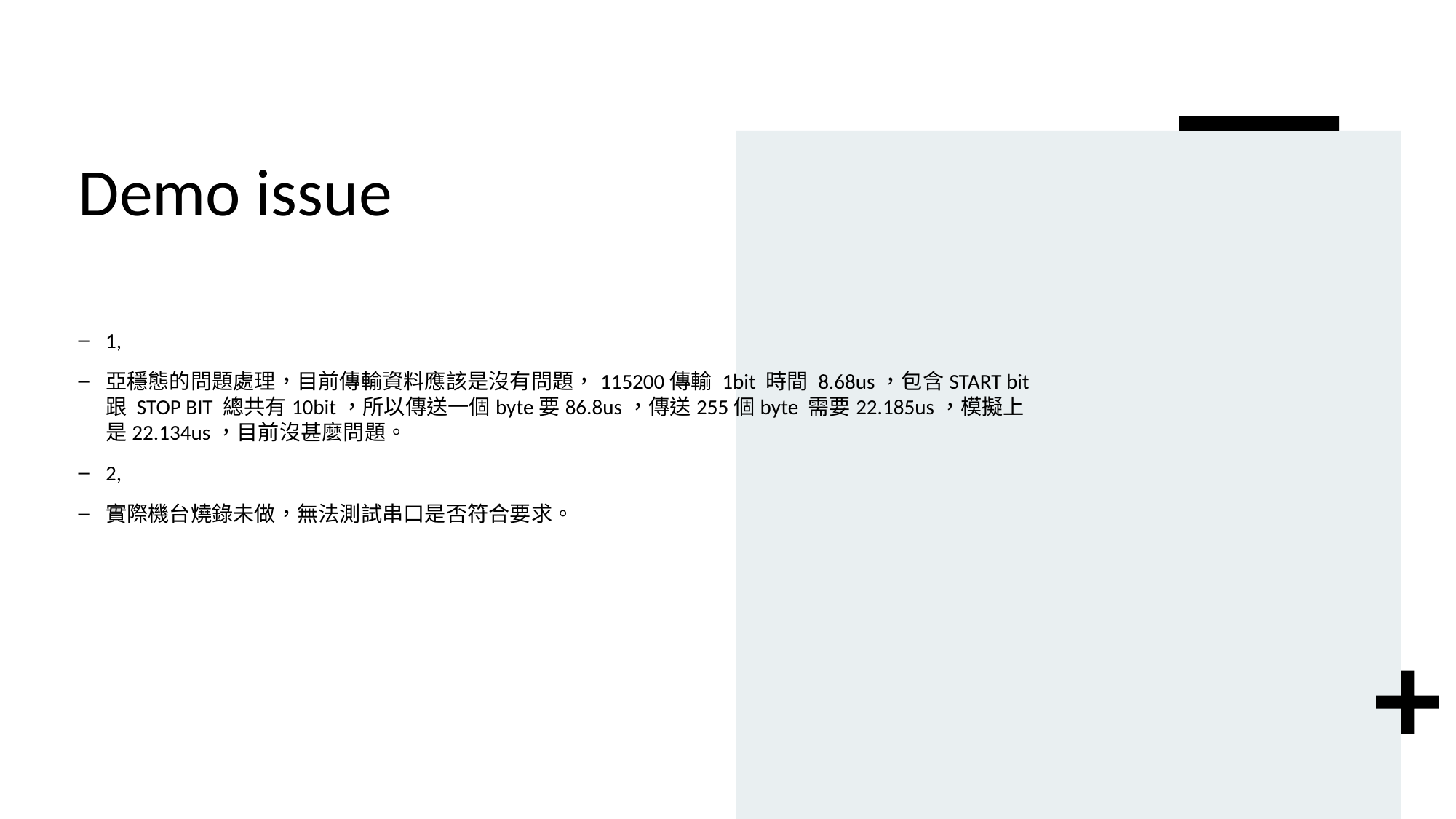

# Demo issue
1,
亞穩態的問題處理，目前傳輸資料應該是沒有問題，115200傳輸 1bit 時間 8.68us，包含START bit 跟 STOP BIT 總共有10bit，所以傳送一個byte要86.8us，傳送255個byte 需要22.185us，模擬上是22.134us，目前沒甚麼問題。
2,
實際機台燒錄未做，無法測試串口是否符合要求。